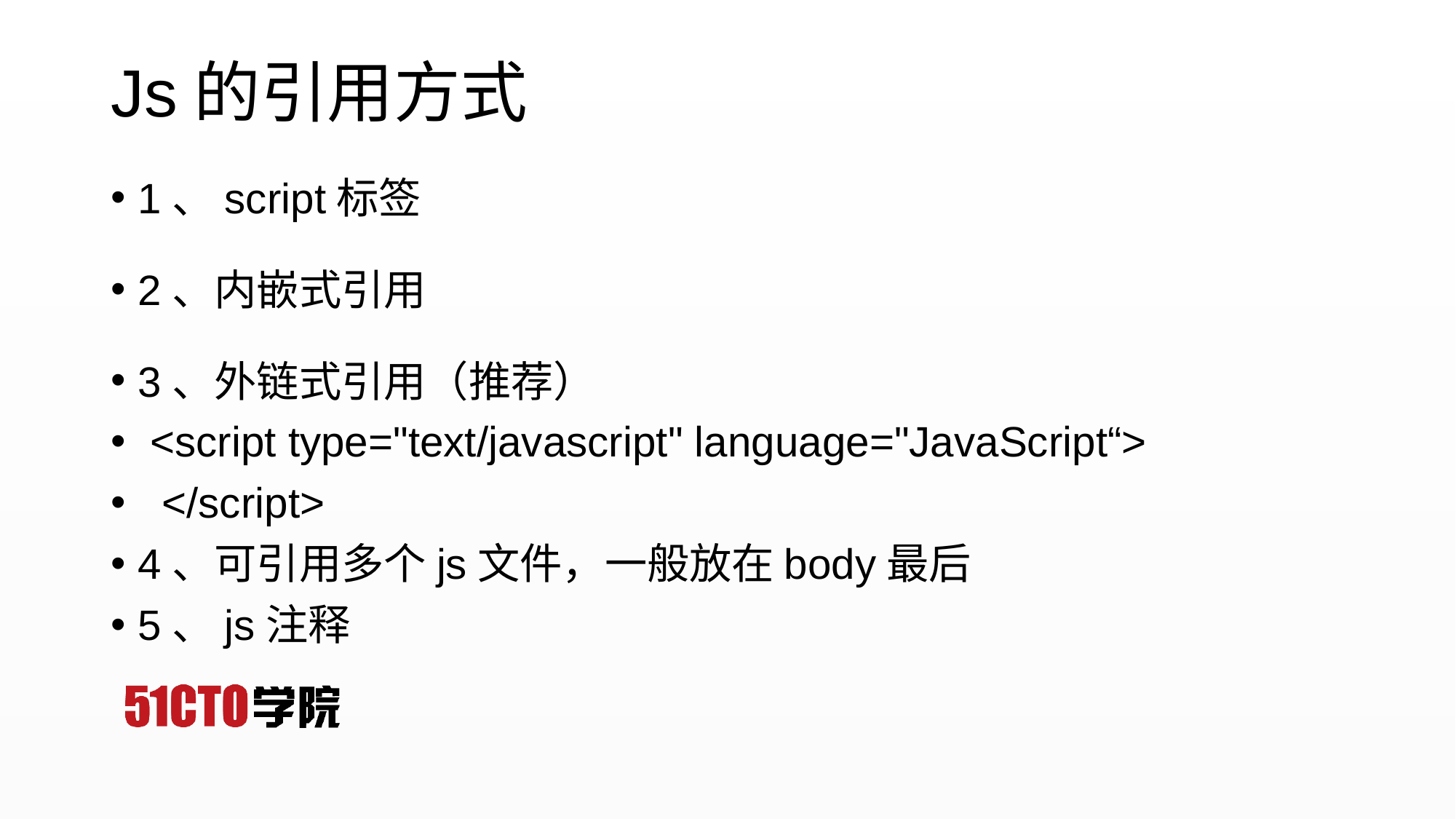

# Js的引用方式
1、script标签
2、内嵌式引用
3、外链式引用（推荐）
 <script type="text/javascript" language="JavaScript“>
  </script>
4、可引用多个js文件，一般放在body最后
5、js注释